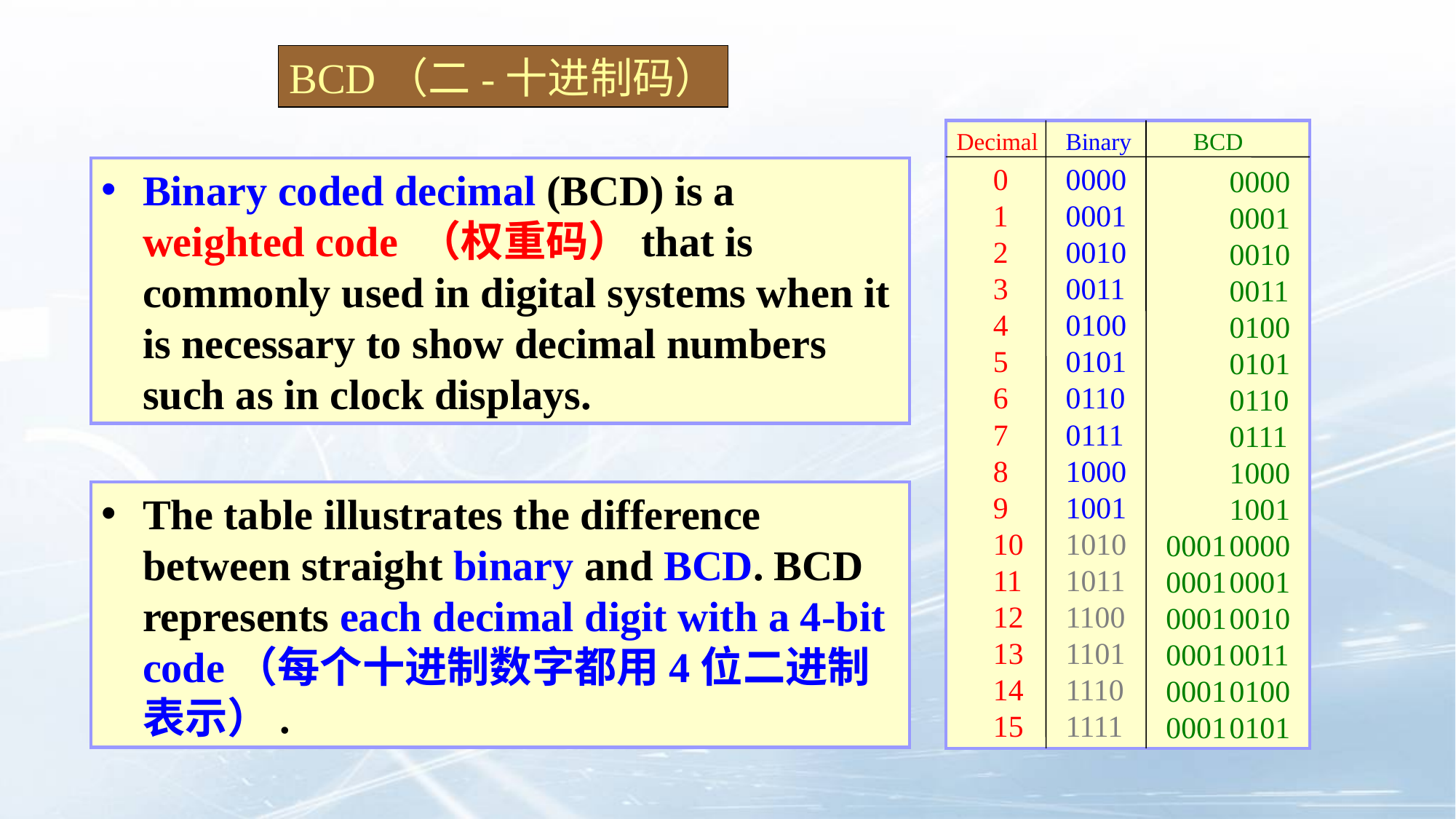

BCD（二-十进制码）

Decimal

Binary

BCD
0 1 2 3 4 5 6 7 8 9 10 11 12 13 1415
0000 0001 0010 0011 0100 0101 0110 0111 1000 1001 1010 1011 1100 1101 1110 1111

0000 0001 0010 0011 0100 0101 0110 0111 1000 1001 0000 0001 0010 0011 0100 0101
0001 0001 0001 0001 0001 0001
Binary coded decimal (BCD) is a weighted code （权重码）that is commonly used in digital systems when it is necessary to show decimal numbers such as in clock displays.

The table illustrates the difference between straight binary and BCD. BCD represents each decimal digit with a 4-bit code（每个十进制数字都用4位二进制表示）.